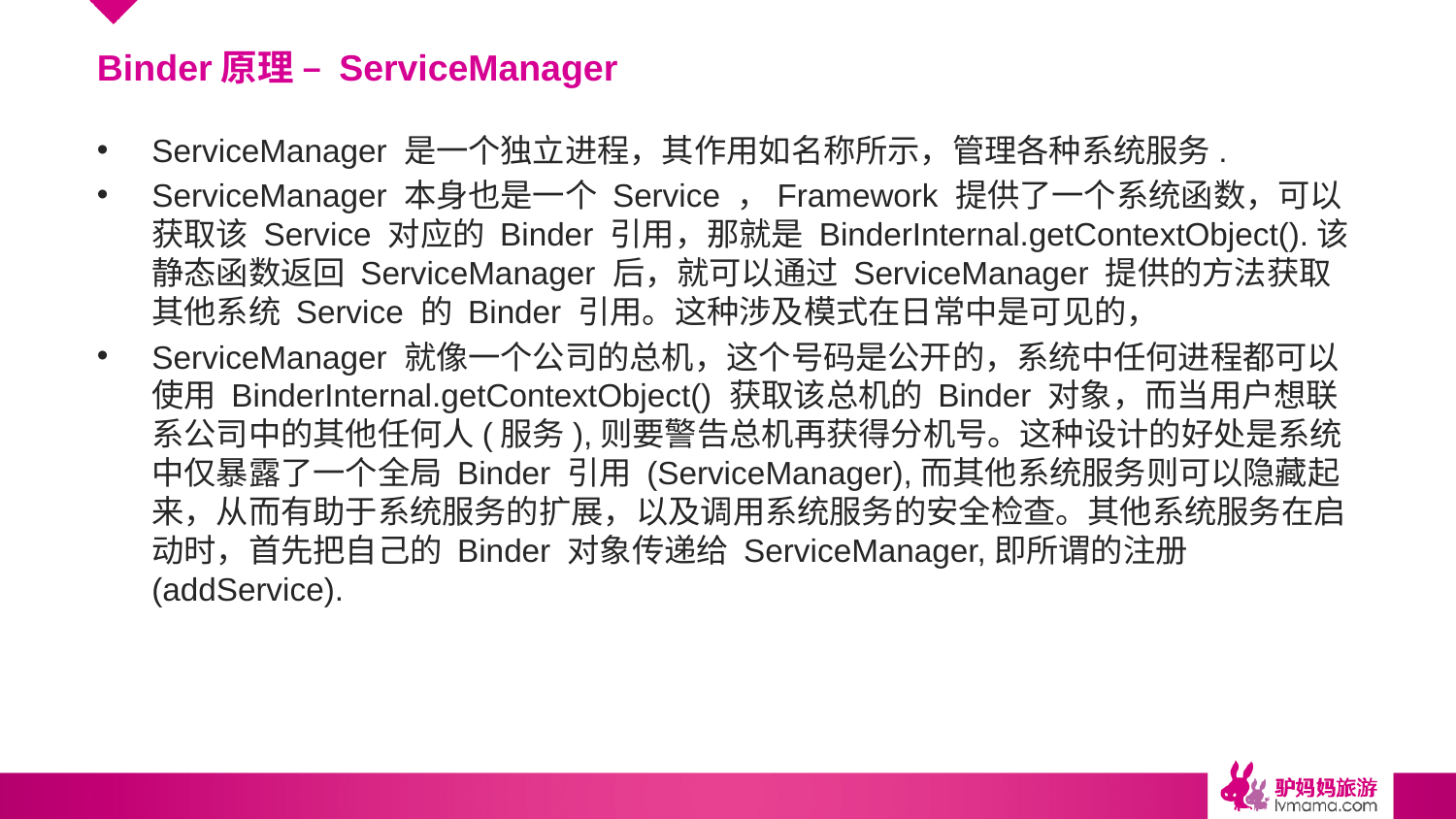

# Binder原理 – ServiceManager
ServiceManager 是一个独立进程，其作用如名称所示，管理各种系统服务.
ServiceManager 本身也是一个 Service ，Framework 提供了一个系统函数，可以获取该 Service 对应的 Binder 引用，那就是 BinderInternal.getContextObject().该静态函数返回 ServiceManager 后，就可以通过 ServiceManager 提供的方法获取其他系统 Service 的 Binder 引用。这种涉及模式在日常中是可见的，
ServiceManager 就像一个公司的总机，这个号码是公开的，系统中任何进程都可以使用 BinderInternal.getContextObject() 获取该总机的 Binder 对象，而当用户想联系公司中的其他任何人(服务),则要警告总机再获得分机号。这种设计的好处是系统中仅暴露了一个全局 Binder 引用 (ServiceManager),而其他系统服务则可以隐藏起来，从而有助于系统服务的扩展，以及调用系统服务的安全检查。其他系统服务在启动时，首先把自己的 Binder 对象传递给 ServiceManager,即所谓的注册(addService).